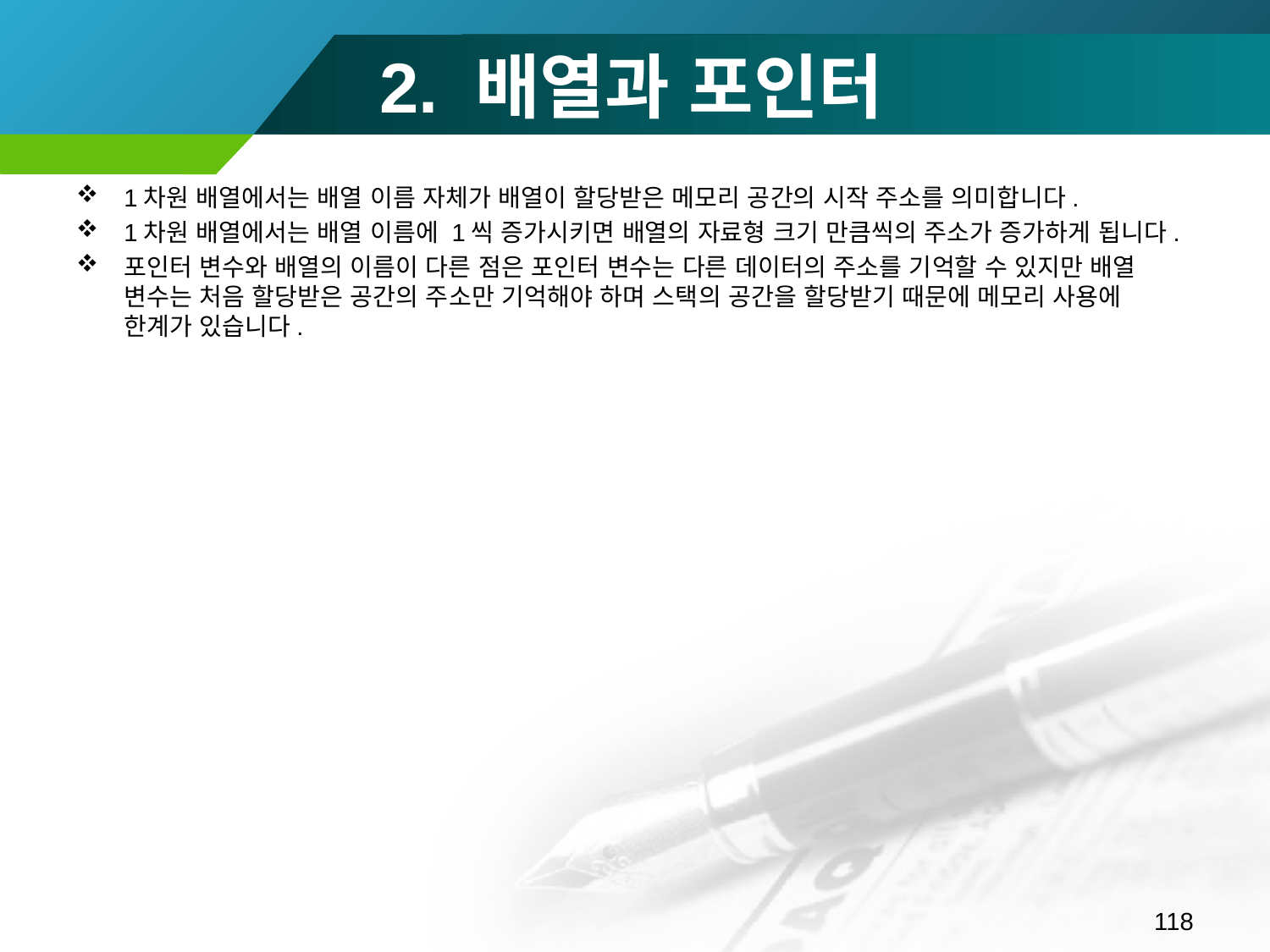

# 2. 배열과 포인터
1차원 배열에서는 배열 이름 자체가 배열이 할당받은 메모리 공간의 시작 주소를 의미합니다.
1차원 배열에서는 배열 이름에 1씩 증가시키면 배열의 자료형 크기 만큼씩의 주소가 증가하게 됩니다.
포인터 변수와 배열의 이름이 다른 점은 포인터 변수는 다른 데이터의 주소를 기억할 수 있지만 배열 변수는 처음 할당받은 공간의 주소만 기억해야 하며 스택의 공간을 할당받기 때문에 메모리 사용에 한계가 있습니다.
118